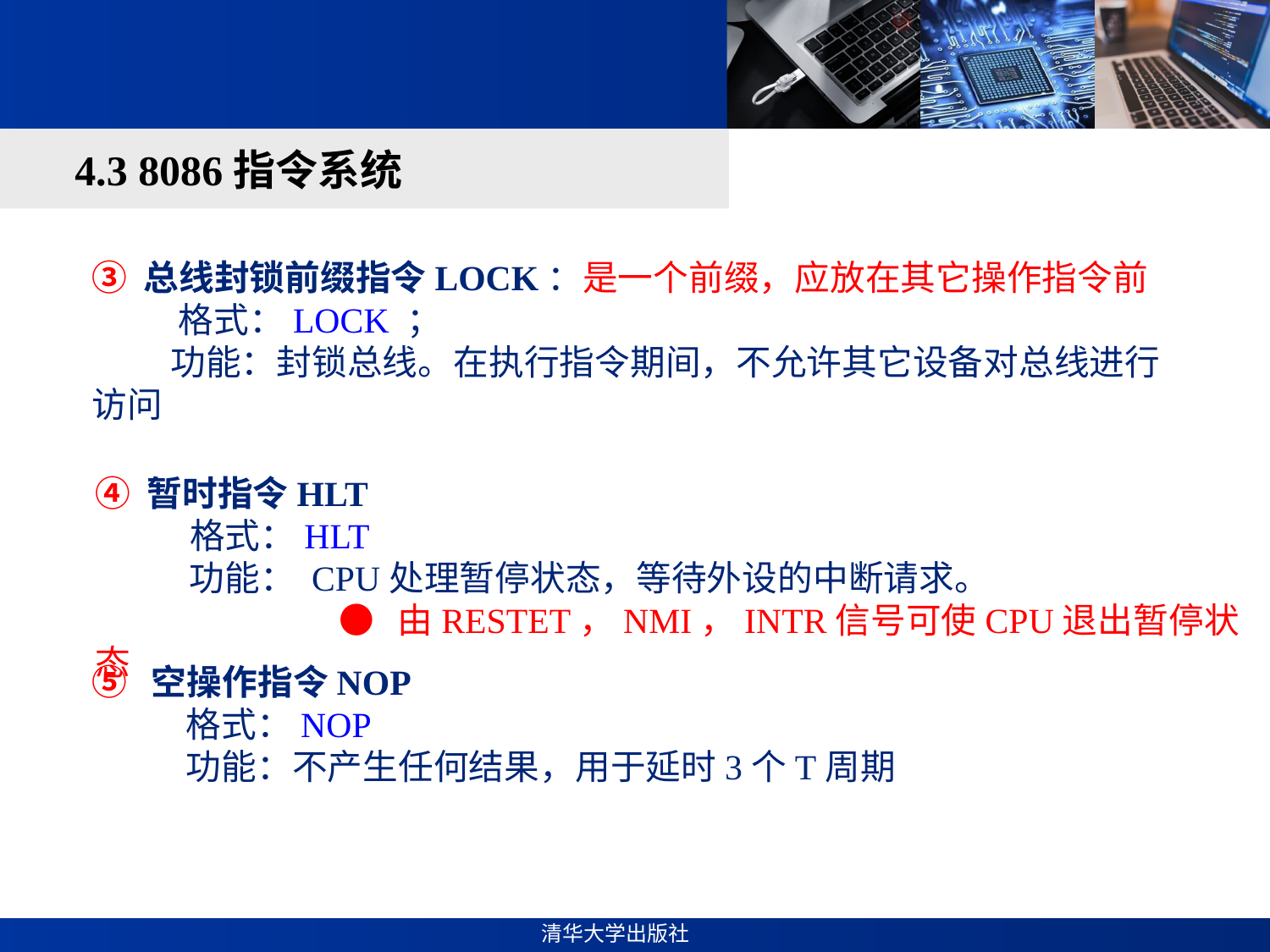

#
4.3 8086指令系统

③ 总线封锁前缀指令LOCK：是一个前缀，应放在其它操作指令前
          格式：LOCK ；
         功能：封锁总线。在执行指令期间，不允许其它设备对总线进行访问
④ 暂时指令HLT
           格式：HLT
　　   功能： CPU处理暂停状态，等待外设的中断请求。
 　　                    ●   由RESTET，NMI，INTR信号可使CPU退出暂停状态
⑤  空操作指令NOP
           格式：NOP
           功能：不产生任何结果，用于延时3个T周期